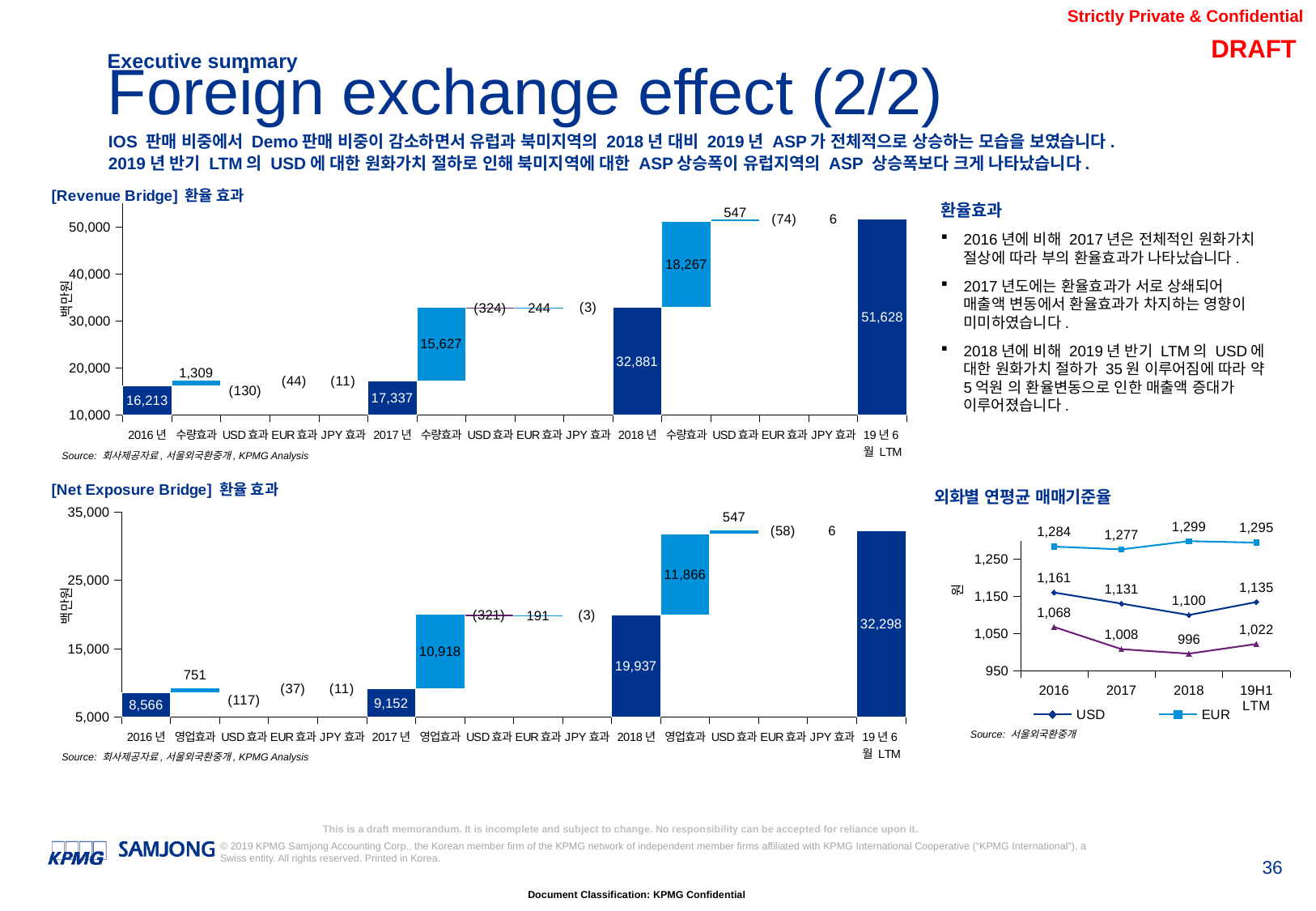

Executive summary
Foreign exchange effect (2/2)

IOS 판매 비중에서 Demo판매 비중이 감소하면서 유럽과 북미지역의 2018년 대비 2019년 ASP가 전체적으로 상승하는 모습을 보였습니다.                             2019년 반기 LTM의 USD에 대한 원화가치 절하로 인해 북미지역에 대한 ASP상승폭이 유럽지역의 ASP 상승폭보다 크게 나타났습니다.

### Chart: [Revenue Bridge] 환율 효과

| Category | Clear | Standalone | Positive | Negative | Positive cross | Negative cross |
|---|---|---|---|---|---|---|
| 2016년 | 0.0 | 16213134128.0 | 0.0 | 0.0 | 0.0 | 0.0 |
| 수량효과 | 16213134128.0 | 0.0 | 1308773905.7030773 | 0.0 | 0.0 | 0.0 |
| USD효과 | 17391930683.00322 | 0.0 | 0.0 | 129977350.69985962 | 0.0 | 0.0 |
| EUR효과 | 17348126900.32979 | 0.0 | 0.0 | 43803782.6734314 | 0.0 | 0.0 |
| JPY효과 | 17337198900.000004 | 0.0 | 0.0 | 10928000.329784393 | 0.0 | 0.0 |
| 2017년 | 0.0 | 17337198900.0 | 0.0 | 0.0 | 0.0 | 0.0 |
| 수량효과 | 17337198900.0 | 0.0 | 15626775132.863628 | 0.0 | 0.0 | 0.0 |
| USD효과 | 32640048395.264965 | 0.0 | 0.0 | 323925637.59866333 | 0.0 | 0.0 |
| EUR효과 | 32640048395.264965 | 0.0 | 244045501.04771042 | 0.0 | 0.0 | 0.0 |
| JPY효과 | 32881292319.0 | 0.0 | 0.0 | 2801577.312675476 | 0.0 | 0.0 |
| 2018년 | 0.0 | 32881292319.0 | 0.0 | 0.0 | 0.0 | 0.0 |
| 수량효과 | 32881292319.0 | 0.0 | 18267348918.67559 | 0.0 | 0.0 | 0.0 |
| USD효과 | 51148641237.67559 | 0.0 | 546894021.0246582 | 0.0 | 0.0 | 0.0 |
| EUR효과 | 51621787055.25149 | 0.0 | 0.0 | 73748203.44876099 | 0.0 | 0.0 |
| JPY효과 | 51621787055.25149 | 0.0 | 6440476.748512268 | 0.0 | 0.0 | 0.0 |
| 19년6월 LTM | 0.0 | 51628227532.0 | 0.0 | 0.0 | 0.0 | 0.0 |
환율효과
2016년에 비해 2017년은 전체적인 원화가치 절상에 따라 부의 환율효과가 나타났습니다.
2017년도에는 환율효과가 서로 상쇄되어 매출액 변동에서 환율효과가 차지하는 영향이 미미하였습니다.
2018년에 비해 2019년 반기 LTM의 USD에 대한 원화가치 절하가 35원 이루어짐에 따라 약 5억원 의 환율변동으로 인한 매출액 증대가 이루어졌습니다.

Source: 회사제공자료,서울외국환중개, KPMG Analysis

### Chart: [Net Exposure Bridge] 환율 효과

| Category | Clear | Standalone | Positive | Negative | Positive cross | Negative cross |
|---|---|---|---|---|---|---|
| 2016년 | 0.0 | 8565934366.0 | 0.0 | 0.0 | 0.0 | 0.0 |
| 영업효과 | 8565934366.0 | 0.0 | 750902608.2126961 | 0.0 | 0.0 | 0.0 |
| USD효과 | 9199445599.086506 | 0.0 | 0.0 | 117391375.12619019 | 0.0 | 0.0 |
| EUR효과 | 9162665550.329786 | 0.0 | 0.0 | 36780048.75671959 | 0.0 | 0.0 |
| JPY효과 | 9151737550.000002 | 0.0 | 0.0 | 10928000.329784393 | 0.0 | 0.0 |
| 2017년 | 0.0 | 9151737550.0 | 0.0 | 0.0 | 0.0 | 0.0 |
| 영업효과 | 9151737550.0 | 0.0 | 10918245251.914228 | 0.0 | 0.0 | 0.0 |
| USD효과 | 19748864518.353107 | 0.0 | 0.0 | 321118283.5611229 | 0.0 | 0.0 |
| EUR효과 | 19748864518.353107 | 0.0 | 190594111.95956993 | 0.0 | 0.0 | 0.0 |
| JPY효과 | 19936657053.0 | 0.0 | 0.0 | 2801577.312675476 | 0.0 | 0.0 |
| 2018년 | 0.0 | 19936657053.0 | 0.0 | 0.0 | 0.0 | 0.0 |
| 영업효과 | 19936657053.0 | 0.0 | 11865678994.973465 | 0.0 | 0.0 | 0.0 |
| USD효과 | 31802336047.973465 | 0.0 | 546894021.0246582 | 0.0 | 0.0 | 0.0 |
| EUR효과 | 32291309065.251488 | 0.0 | 0.0 | 57921003.74663544 | 0.0 | 0.0 |
| JPY효과 | 32291309065.251488 | 0.0 | 6440476.748512268 | 0.0 | 0.0 | 0.0 |
| 19년6월 LTM | 0.0 | 32297749542.0 | 0.0 | 0.0 | 0.0 | 0.0 |

### Chart: 외화별 연평균 매매기준율

| Category | USD | EUR | JPY(100) |
|---|---|---|---|
| 2016 | 1160.7675000000002 | 1284.1541666666667 | 1068.1408333333336 |
| 2017 | 1131.0008333333333 | 1276.65 | 1008.3833333333331 |
| 2018 | 1100.1633333333334 | 1298.7691666666667 | 996.3658333333333 |
| 19H1 LTM | 1135.1558333333332 | 1294.7533333333333 | 1022.3650000000001 |
Source: 서울외국환중개
Source: 회사제공자료,서울외국환중개, KPMG Analysis